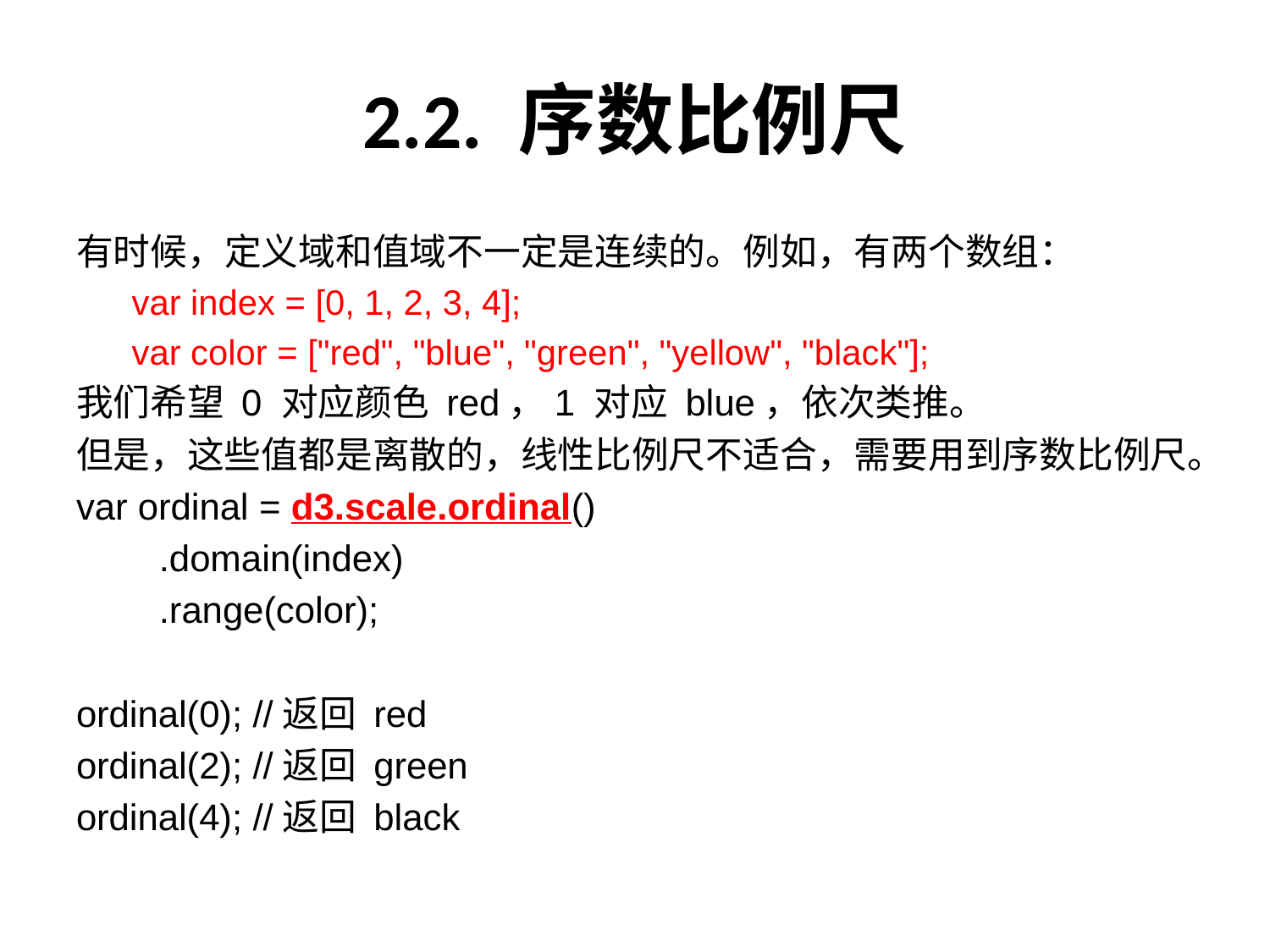

# 2.2. 序数比例尺
有时候，定义域和值域不一定是连续的。例如，有两个数组：
var index = [0, 1, 2, 3, 4];
var color = ["red", "blue", "green", "yellow", "black"];
我们希望 0 对应颜色 red，1 对应 blue，依次类推。
但是，这些值都是离散的，线性比例尺不适合，需要用到序数比例尺。
var ordinal = d3.scale.ordinal()
        .domain(index)
        .range(color);

ordinal(0); //返回 red
ordinal(2); //返回 green
ordinal(4); //返回 black